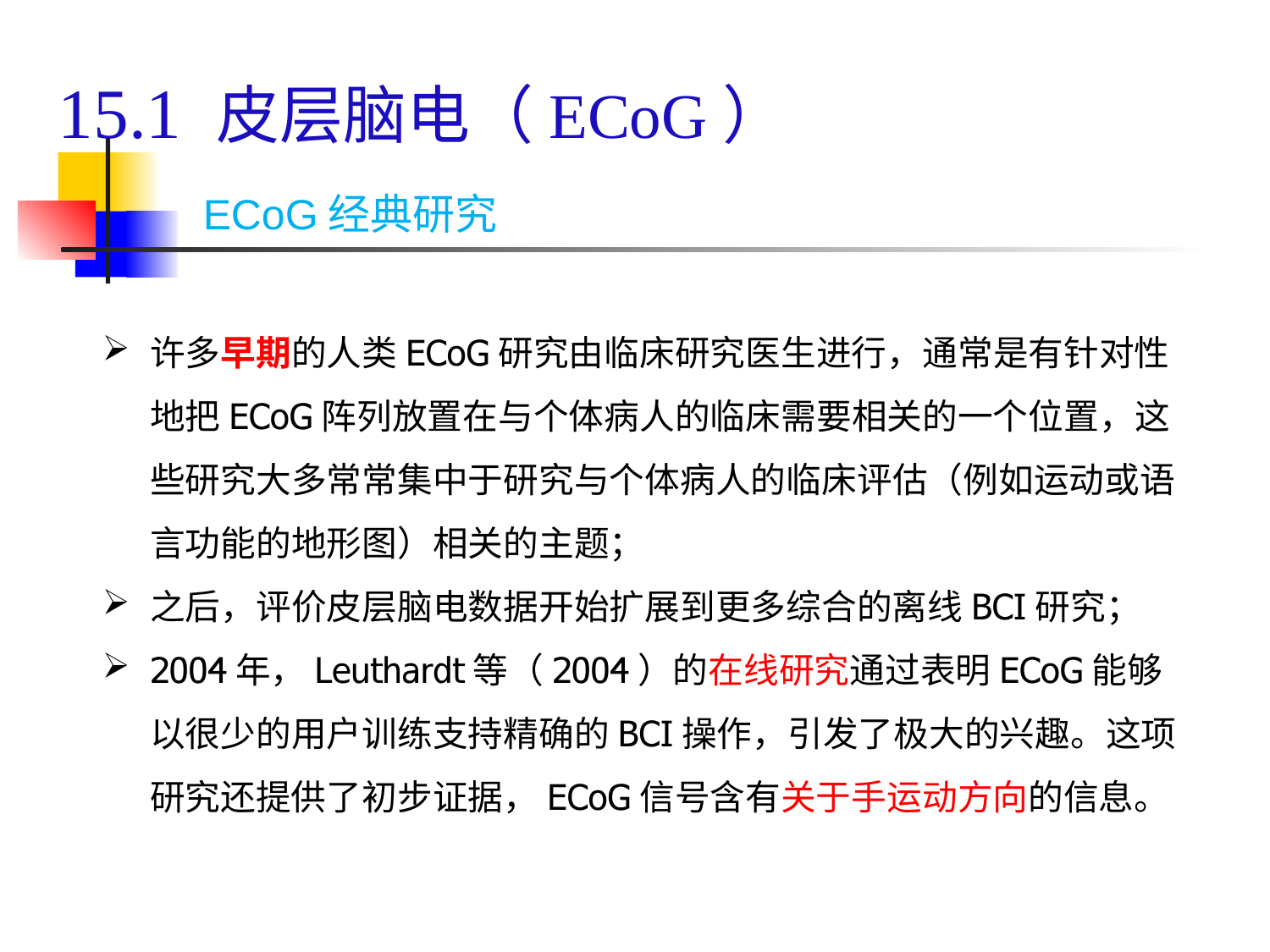

# 15.1 皮层脑电（ECoG）
ECoG经典研究
许多早期的人类ECoG研究由临床研究医生进行，通常是有针对性地把ECoG阵列放置在与个体病人的临床需要相关的一个位置，这些研究大多常常集中于研究与个体病人的临床评估（例如运动或语言功能的地形图）相关的主题；
之后，评价皮层脑电数据开始扩展到更多综合的离线BCI研究；
2004年，Leuthardt等（2004）的在线研究通过表明ECoG能够以很少的用户训练支持精确的BCI操作，引发了极大的兴趣。这项研究还提供了初步证据，ECoG信号含有关于手运动方向的信息。